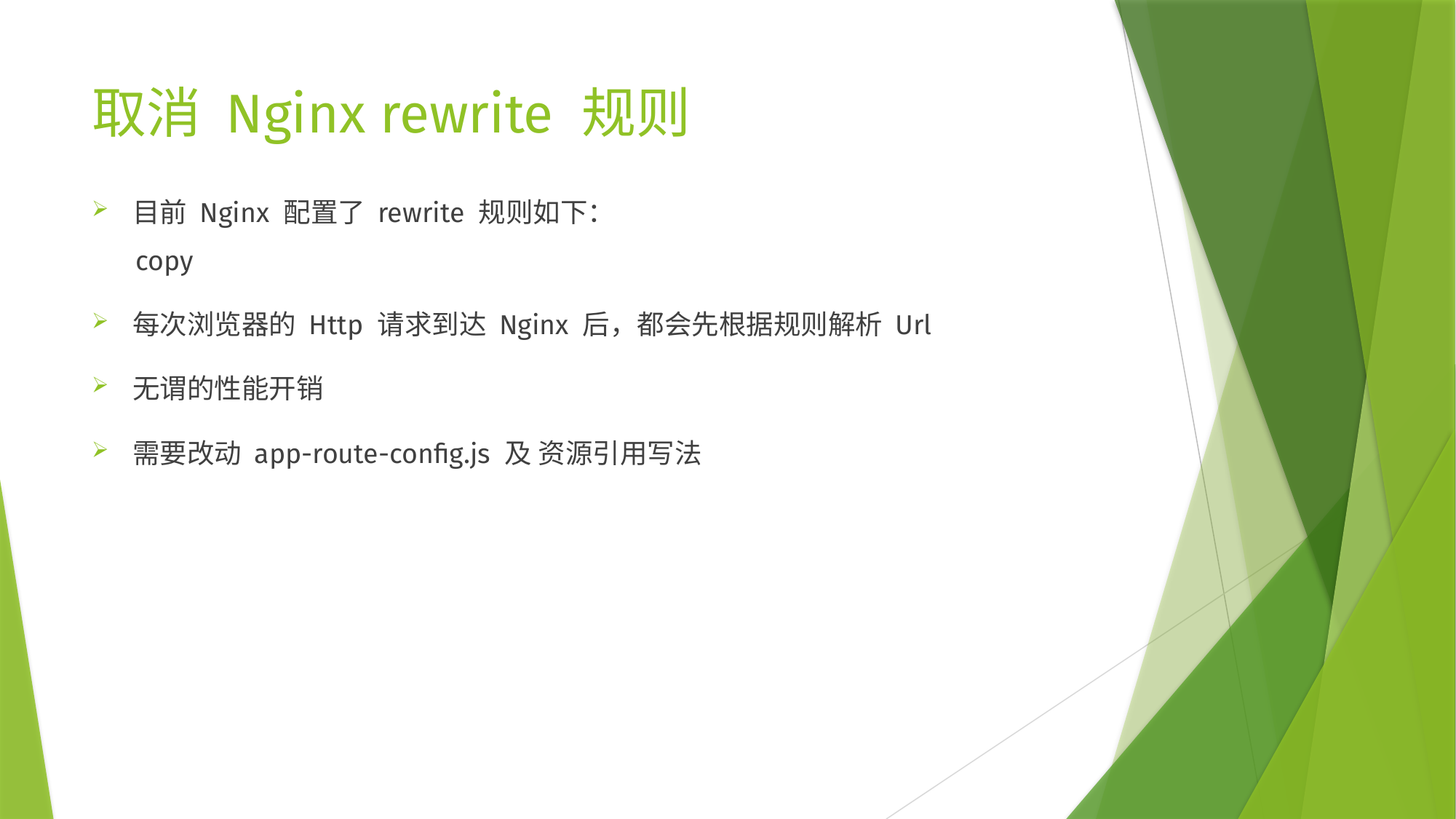

# 取消 Nginx rewrite 规则
目前 Nginx 配置了 rewrite 规则如下：
      copy
每次浏览器的 Http 请求到达 Nginx 后，都会先根据规则解析 Url
无谓的性能开销
需要改动 app-route-config.js 及 资源引用写法